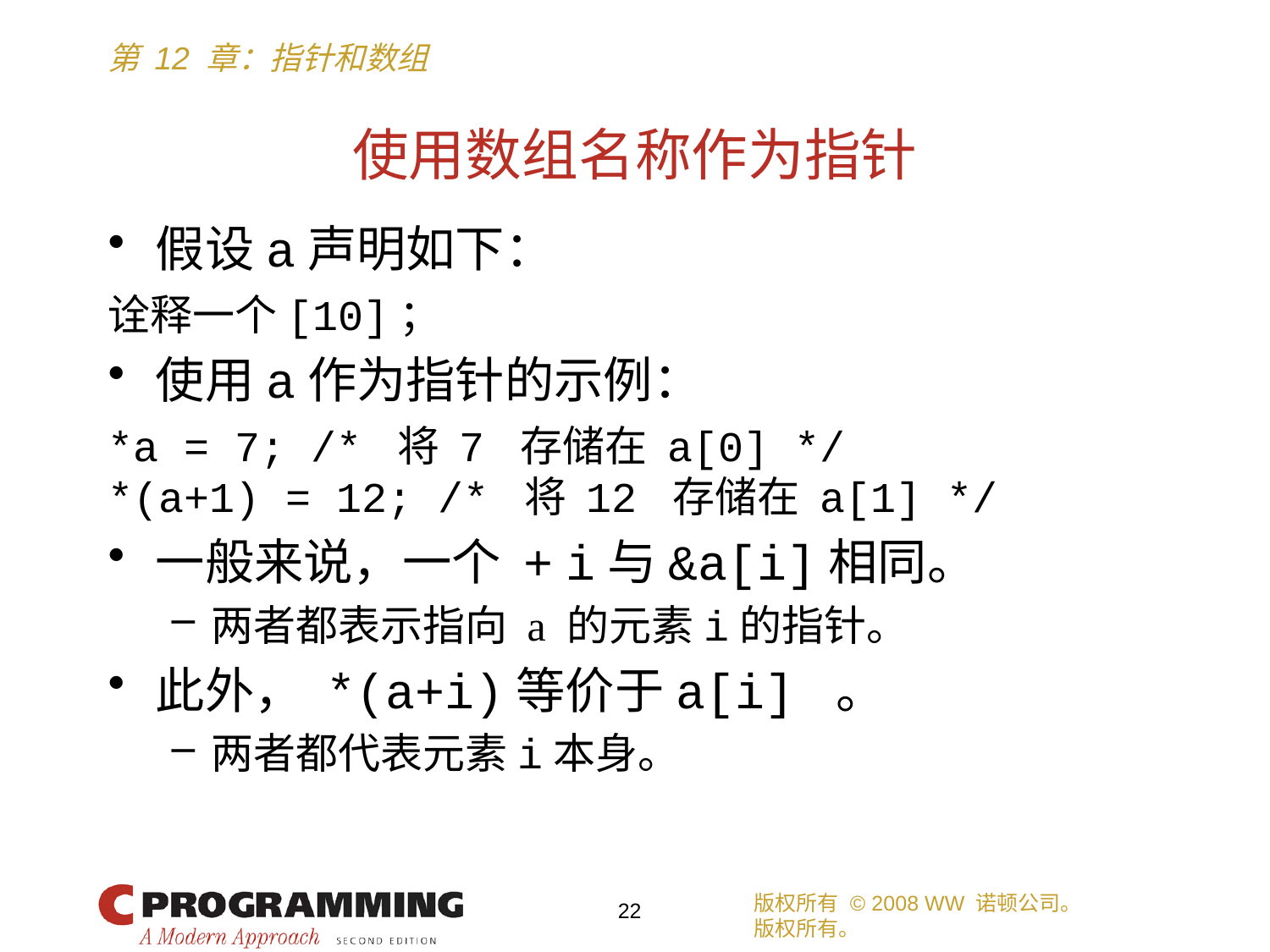

# 使用数组名称作为指针
假设a声明如下：
诠释一个[10]；
使用a作为指针的示例：
*a = 7; /* 将 7 存储在 a[0] */
*(a+1) = 12; /* 将 12 存储在 a[1] */
一般来说，一个 + i与&a[i]相同。
两者都表示指向 a 的元素i的指针。
此外， *(a+i)等价于a[i] 。
两者都代表元素i本身。
版权所有 © 2008 WW 诺顿公司。
版权所有。
22